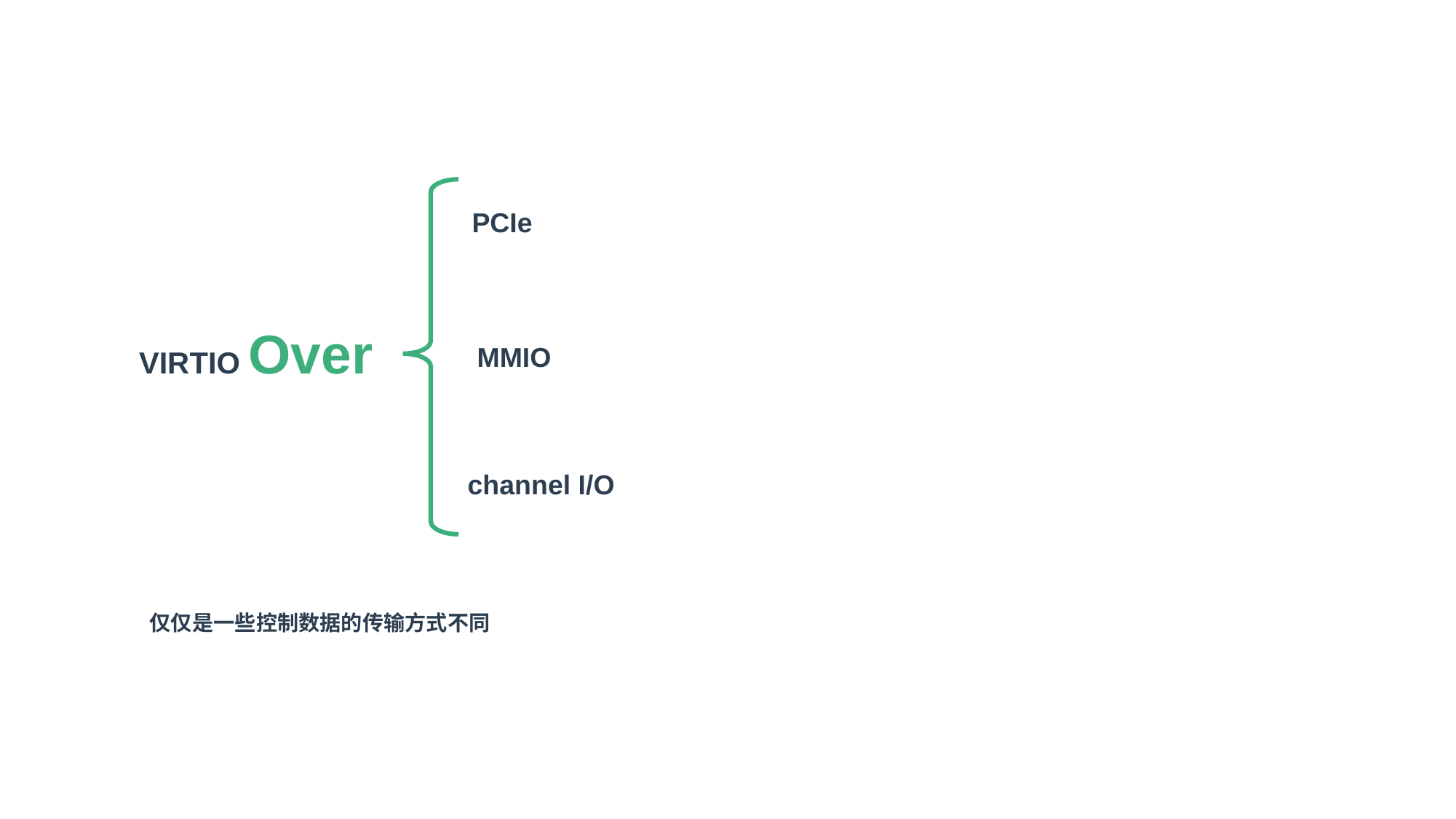

PCIe
VIRTIO Over
MMIO
channel I/O
仅仅是一些控制数据的传输方式不同